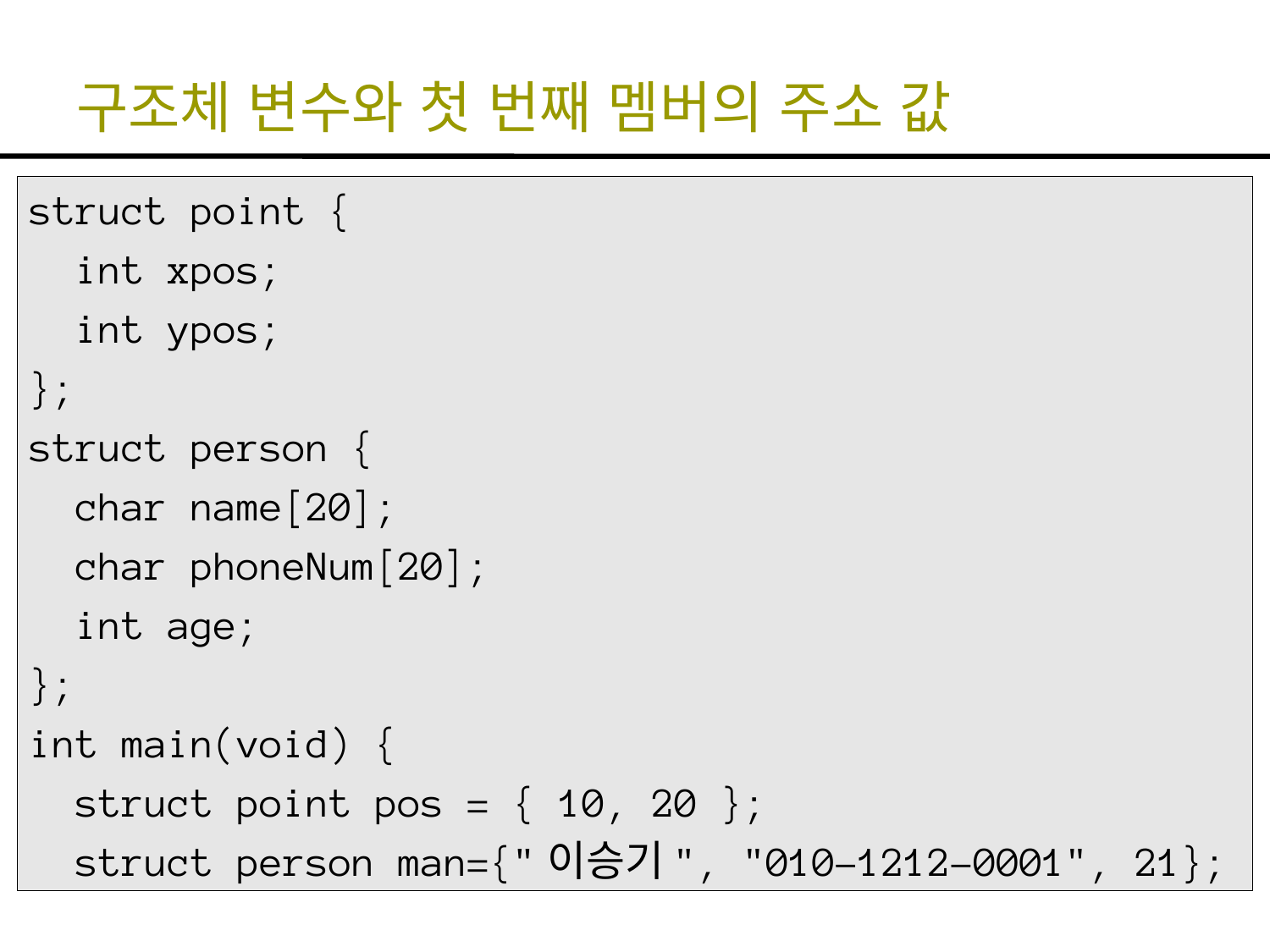

# 구조체 변수와 첫 번째 멤버의 주소 값

struct point {
  int xpos;
  int ypos;
};
struct person {
  char name[20];
  char phoneNum[20];
  int age;
};
int main(void) {
  struct point pos = { 10, 20 };
  struct person man={"이승기", "010-1212-0001", 21};